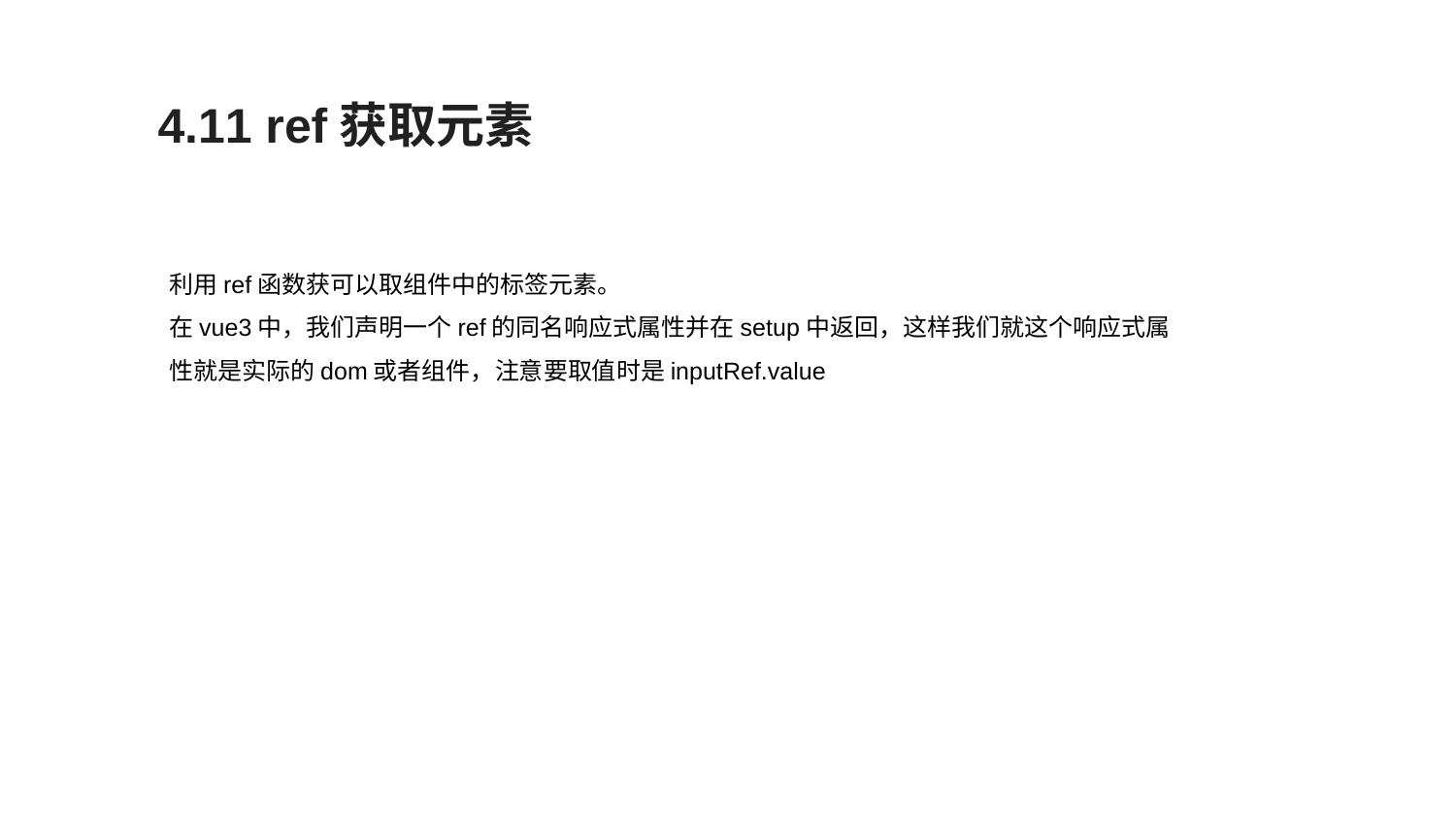

4.11 ref获取元素
利用ref函数获可以取组件中的标签元素。
在vue3中，我们声明一个ref的同名响应式属性并在setup中返回，这样我们就这个响应式属性就是实际的dom或者组件，注意要取值时是inputRef.value